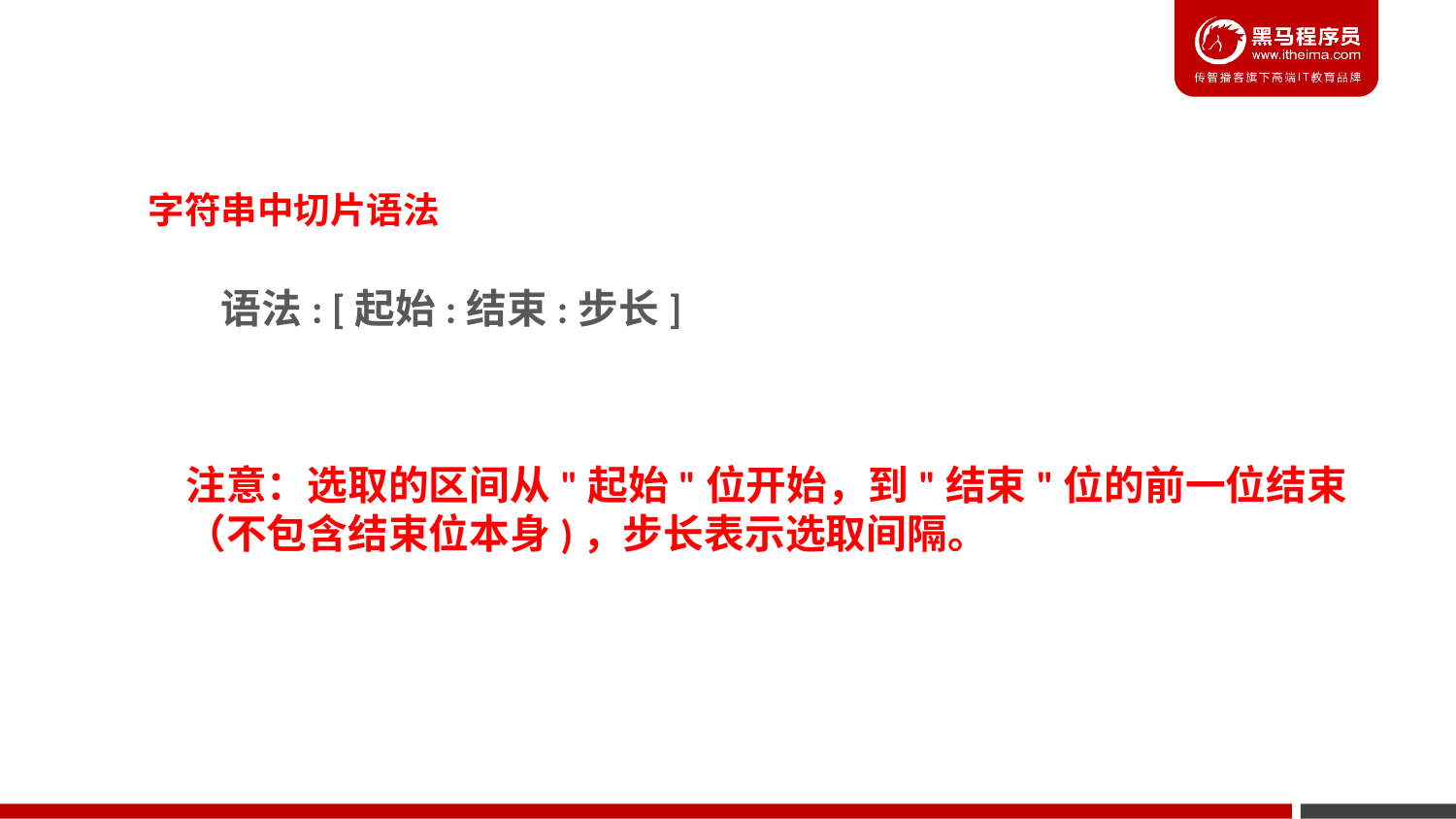

字符串中切片语法
语法: [起始:结束:步长]
注意：选取的区间从"起始"位开始，到"结束"位的前一位结束
（不包含结束位本身)，步长表示选取间隔。